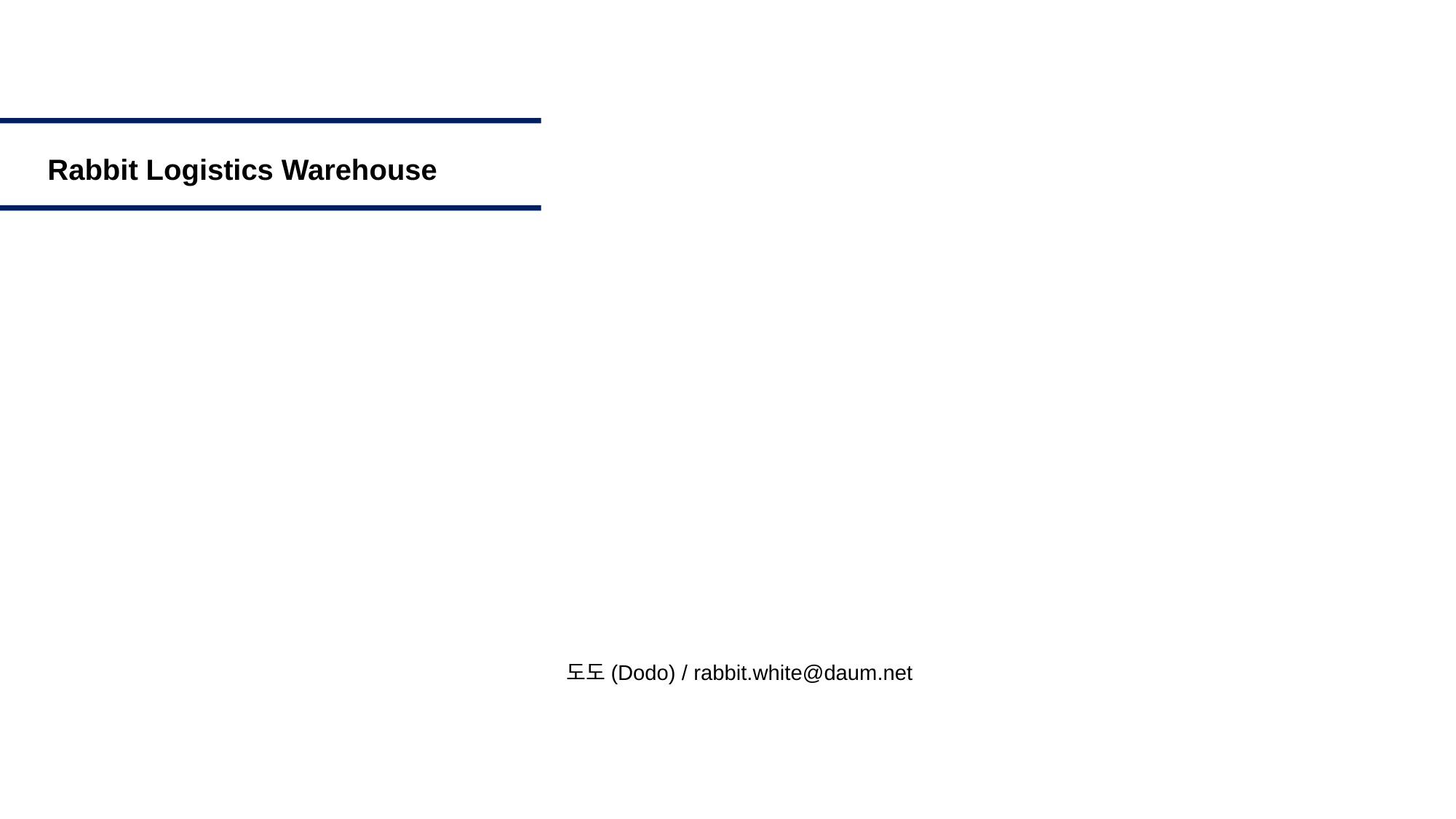

# Rabbit Logistics Warehouse
도도(Dodo) / rabbit.white@daum.net